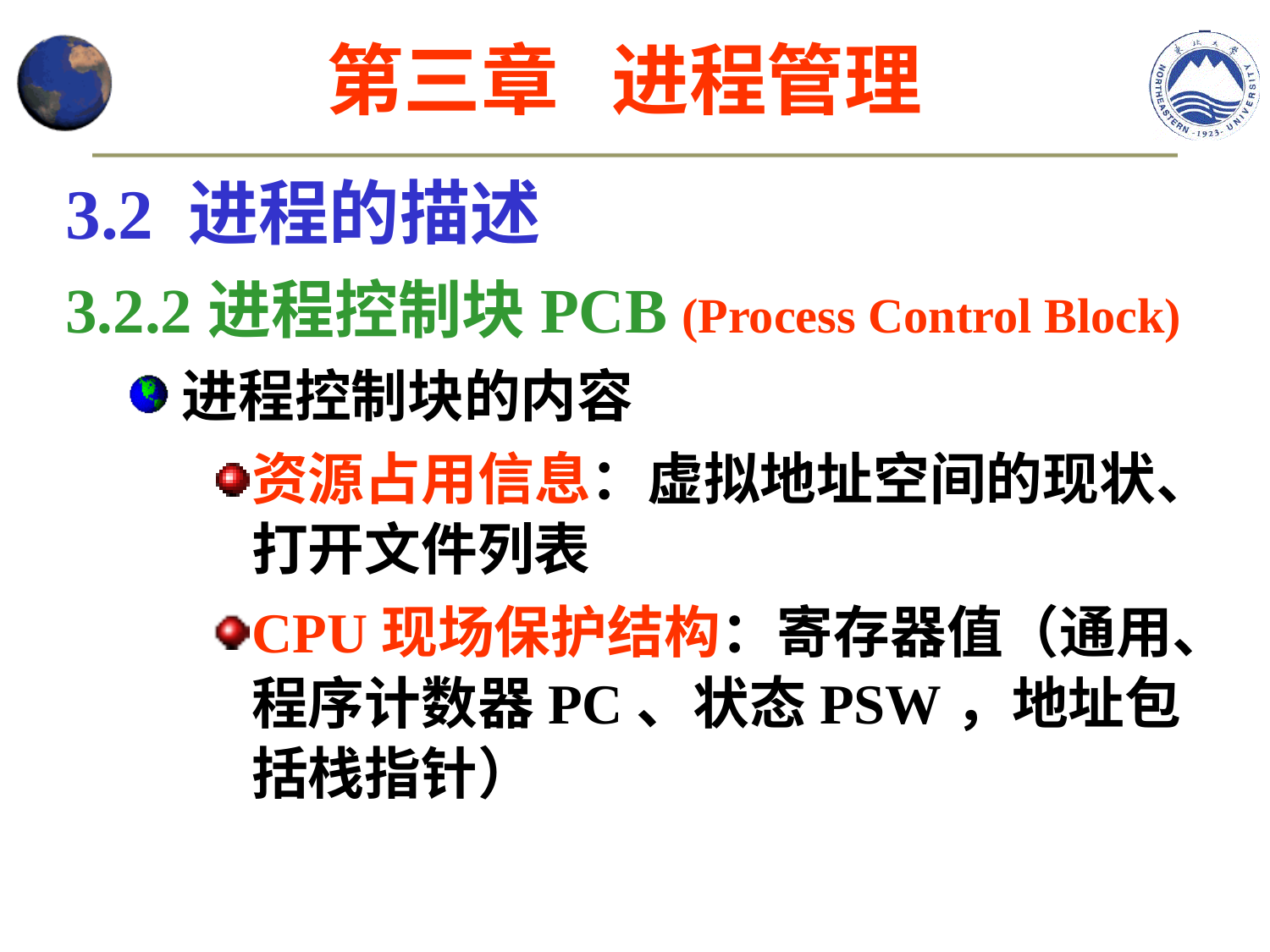

第三章   进程管理
3.2 进程的描述
3.2.2进程控制块PCB (Process Control Block)
进程控制块的内容
资源占用信息：虚拟地址空间的现状、打开文件列表
CPU现场保护结构：寄存器值（通用、程序计数器PC、状态PSW，地址包括栈指针）